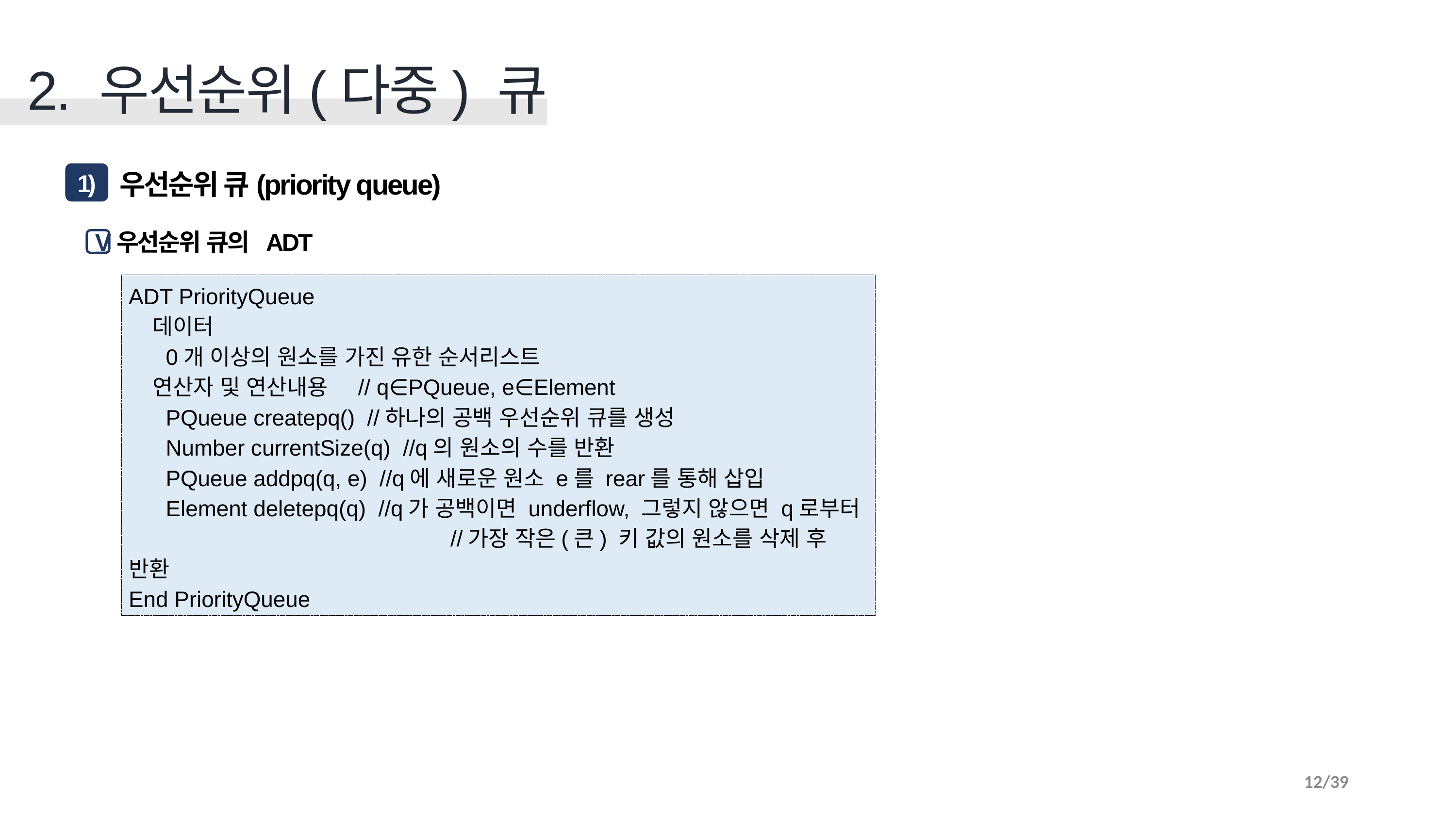

2. 우선순위(다중) 큐

 우선순위 큐(priority queue)
1)
우선순위 큐의  ADT
V
ADT PriorityQueue
   데이터
      0개 이상의 원소를 가진 유한 순서리스트
   연산자 및 연산내용    // q∈PQueue, e∈Element
      PQueue createpq()  //하나의 공백 우선순위 큐를 생성
      Number currentSize(q)  //q의 원소의 수를 반환
      PQueue addpq(q, e)  //q에 새로운 원소 e를 rear를 통해 삽입
      Element deletepq(q)  //q가 공백이면 underflow, 그렇지 않으면 q로부터
                                                    //가장 작은(큰) 키 값의 원소를 삭제 후 반환
End PriorityQueue
12/39